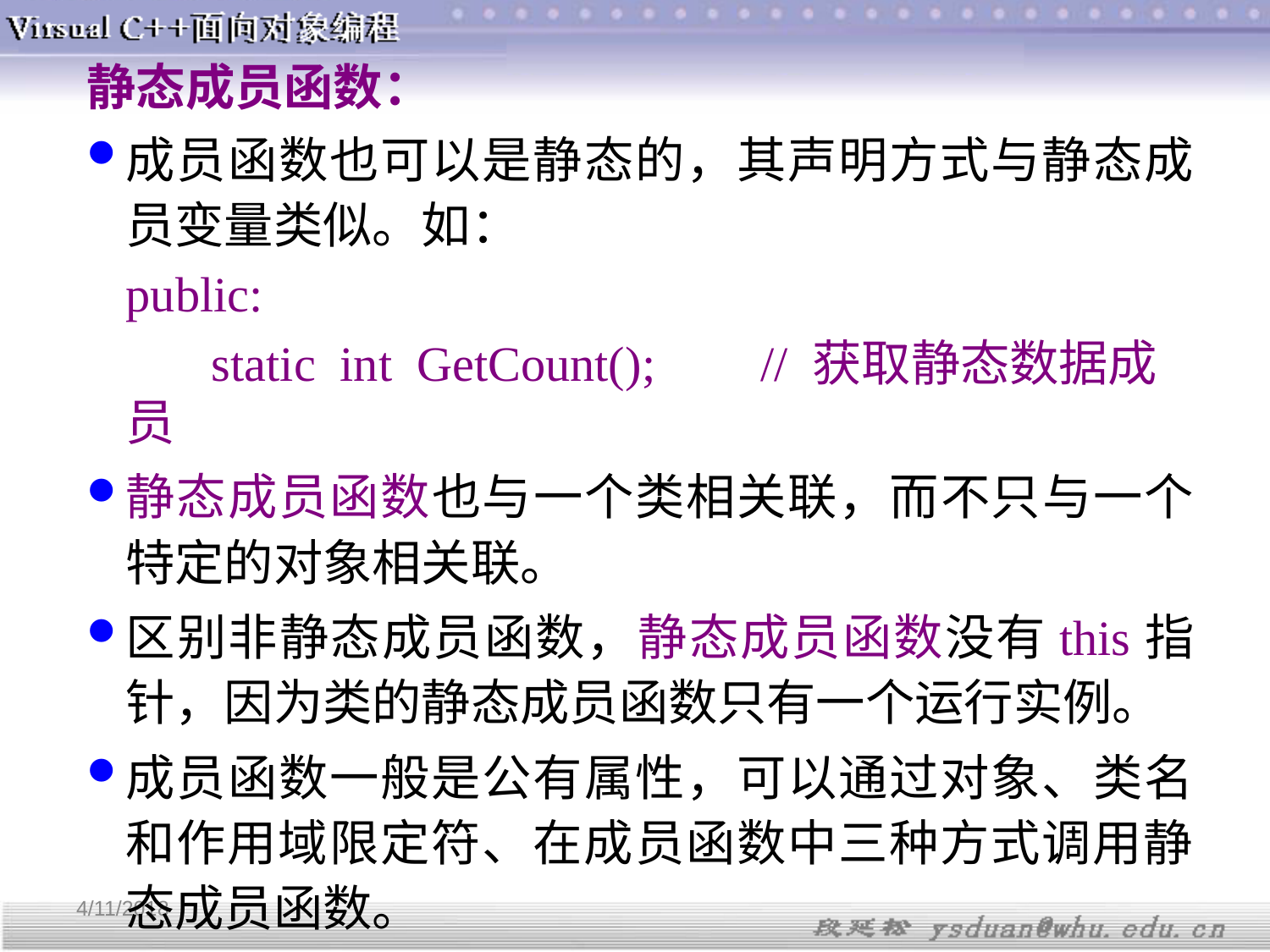

静态成员函数：
成员函数也可以是静态的，其声明方式与静态成员变量类似。如：
	public:
	       static  int  GetCount();	// 获取静态数据成员
静态成员函数也与一个类相关联，而不只与一个特定的对象相关联。
区别非静态成员函数，静态成员函数没有this指针，因为类的静态成员函数只有一个运行实例。
成员函数一般是公有属性，可以通过对象、类名和作用域限定符、在成员函数中三种方式调用静态成员函数。
4/11/2018